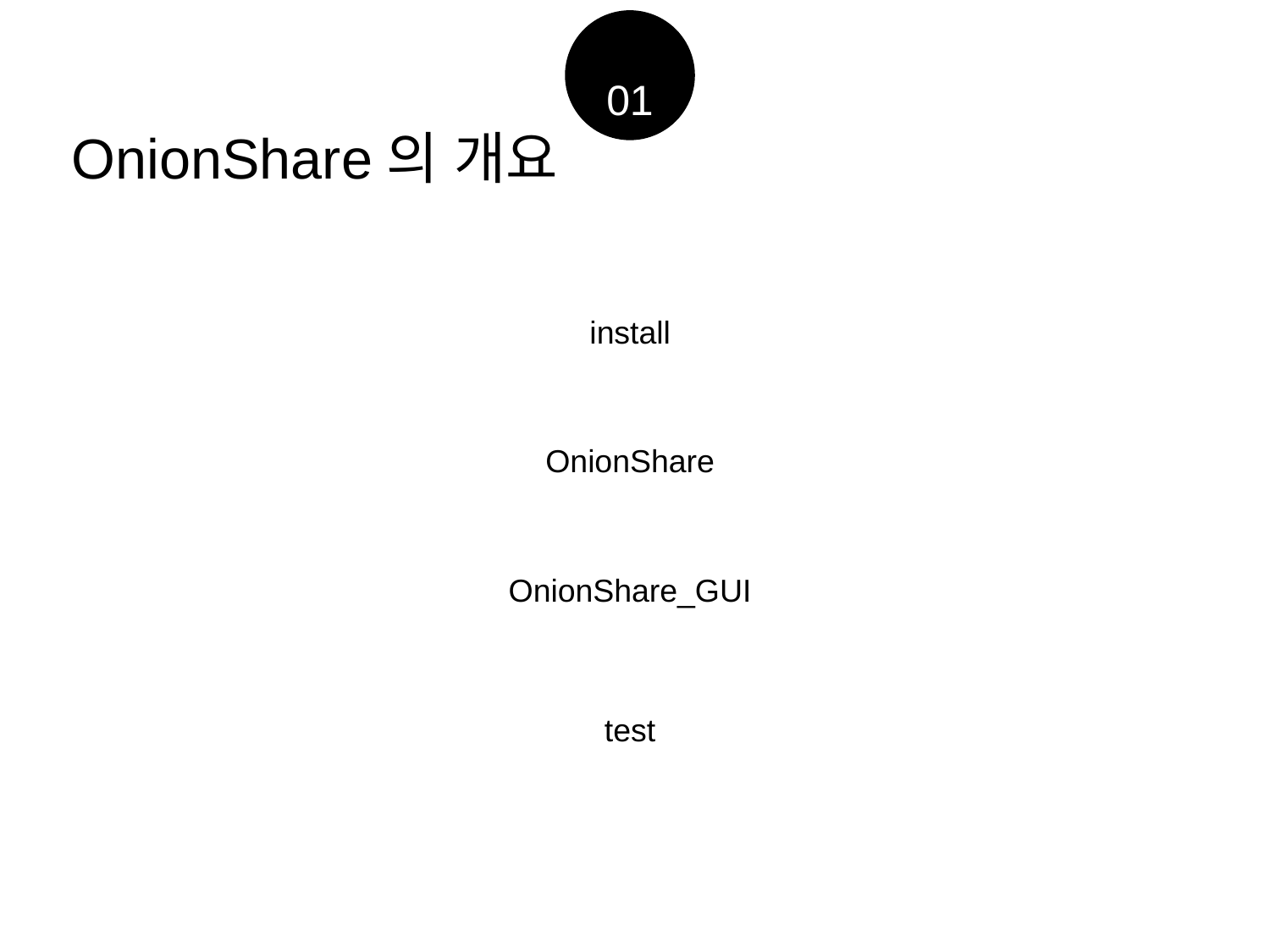

01
OnionShare의 개요
install
OnionShare
OnionShare_GUI
test